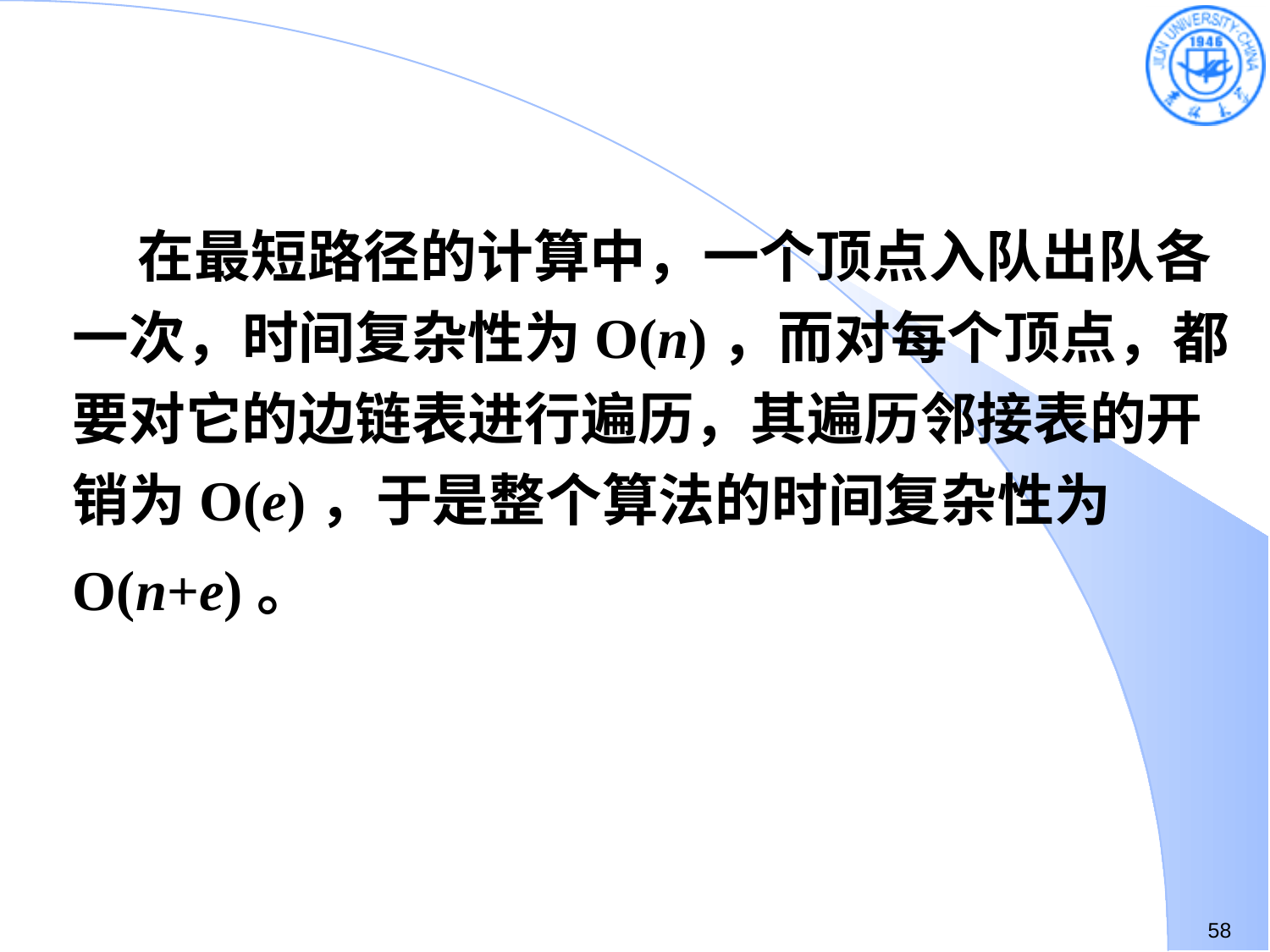

在最短路径的计算中，一个顶点入队出队各一次，时间复杂性为O(n)，而对每个顶点，都要对它的边链表进行遍历，其遍历邻接表的开销为O(e)，于是整个算法的时间复杂性为O(n+e)。